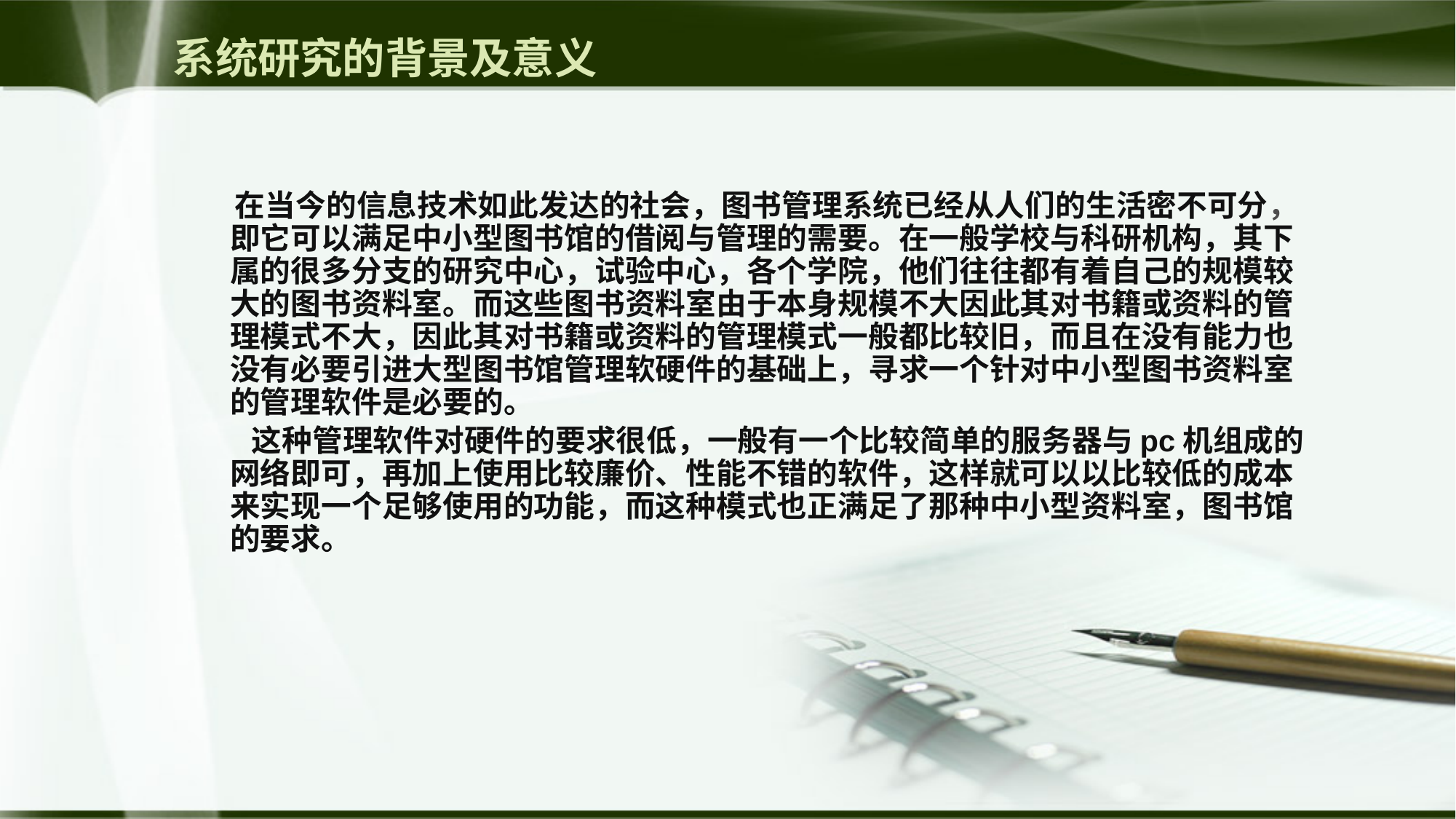

系统研究的背景及意义

       在当今的信息技术如此发达的社会，图书管理系统已经从人们的生活密不可分，即它可以满足中小型图书馆的借阅与管理的需要。在一般学校与科研机构，其下属的很多分支的研究中心，试验中心，各个学院，他们往往都有着自己的规模较大的图书资料室。而这些图书资料室由于本身规模不大因此其对书籍或资料的管理模式不大，因此其对书籍或资料的管理模式一般都比较旧，而且在没有能力也没有必要引进大型图书馆管理软硬件的基础上，寻求一个针对中小型图书资料室的管理软件是必要的。
       这种管理软件对硬件的要求很低，一般有一个比较简单的服务器与pc机组成的网络即可，再加上使用比较廉价、性能不错的软件，这样就可以以比较低的成本来实现一个足够使用的功能，而这种模式也正满足了那种中小型资料室，图书馆的要求。